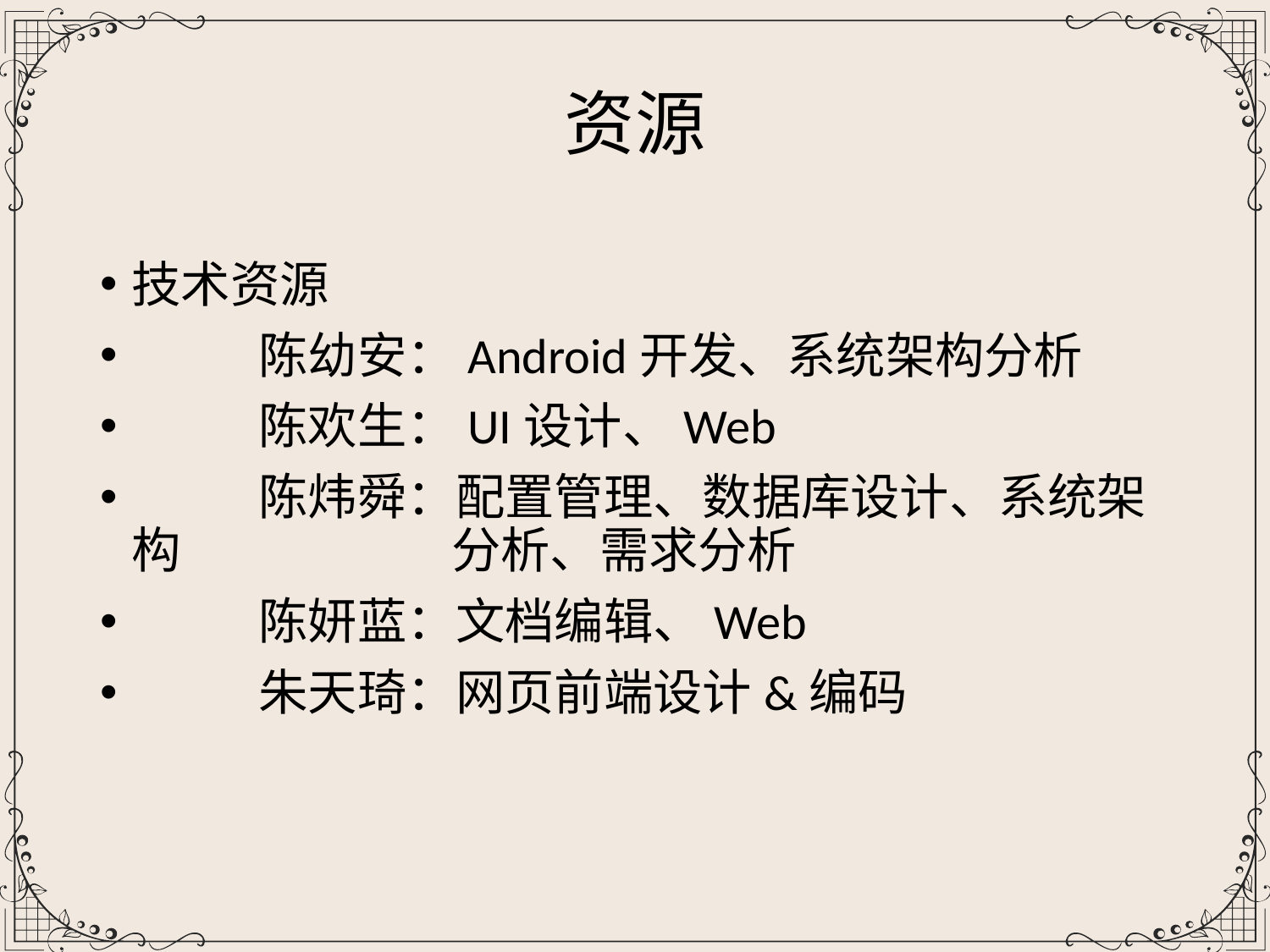

资源
技术资源
	陈幼安：Android开发、系统架构分析
	陈欢生：UI设计、Web
	陈炜舜：配置管理、数据库设计、系统架构		      分析、需求分析
	陈妍蓝：文档编辑、Web
	朱天琦：网页前端设计&编码